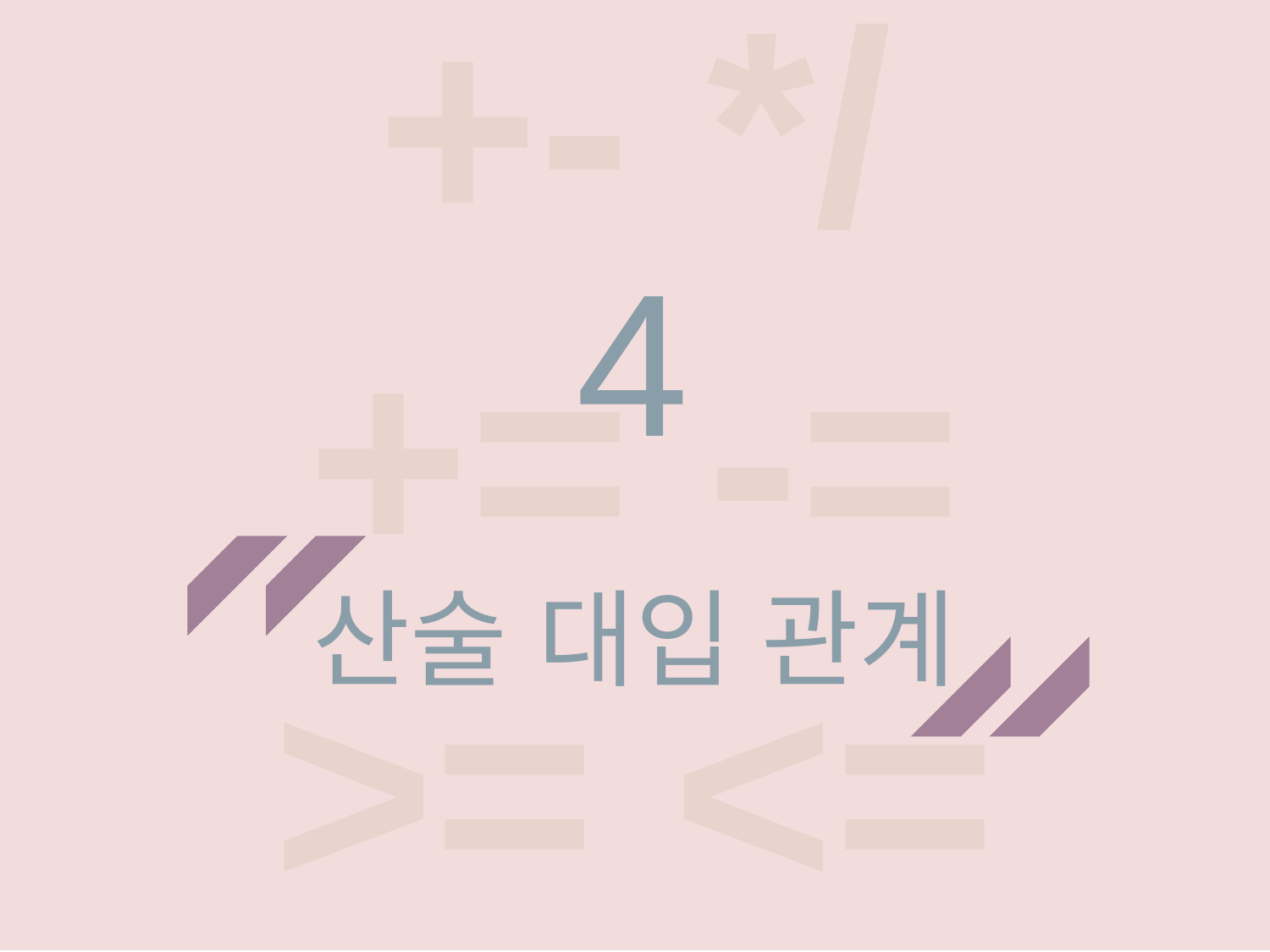

+- */
+= -=
>= <=

4

산술 대입 관계